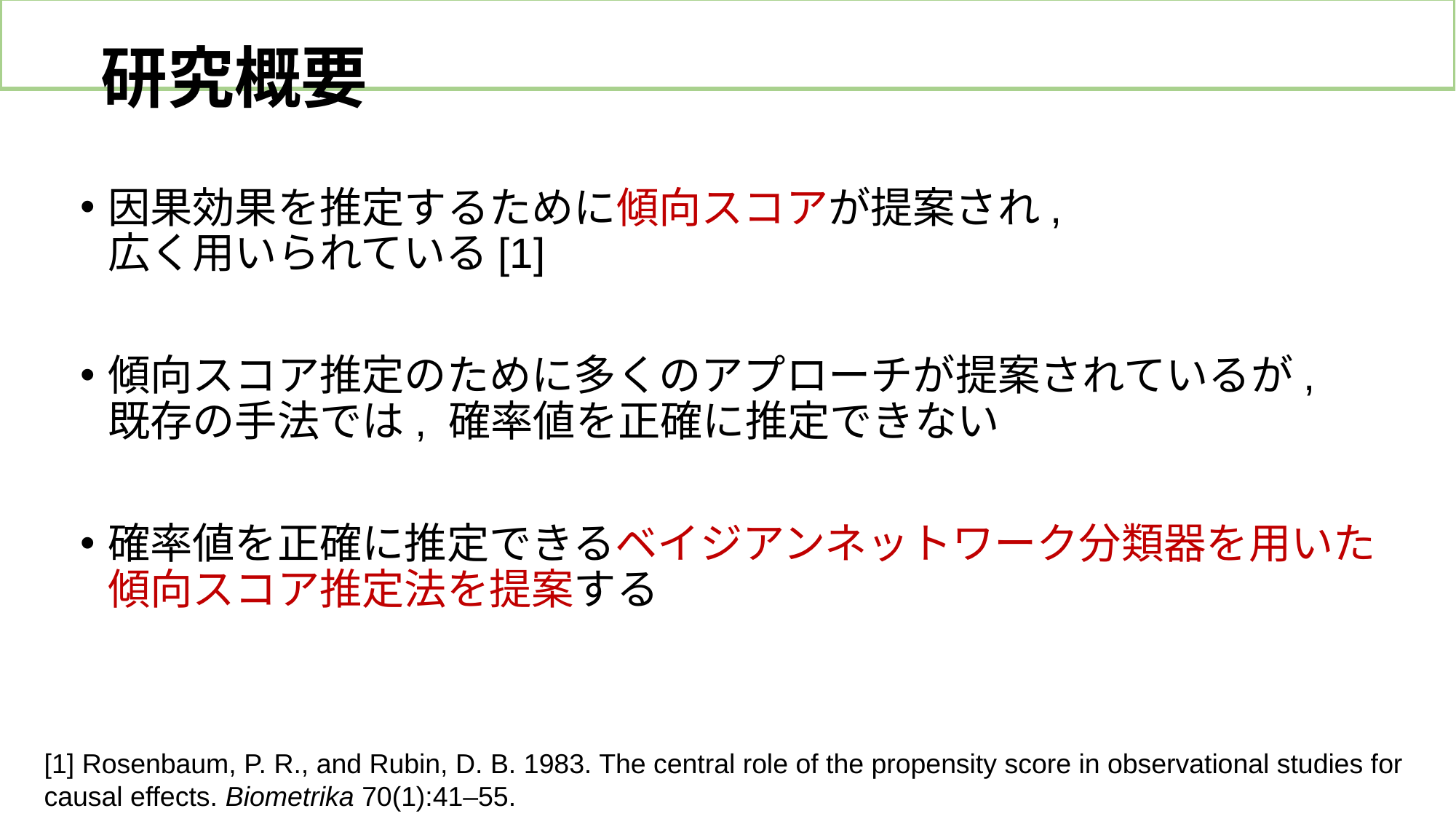

# 研究概要
因果効果を推定するために傾向スコアが提案され,
広く用いられている[1]

傾向スコア推定のために多くのアプローチが提案されているが,
既存の手法では, 確率値を正確に推定できない

確率値を正確に推定できるベイジアンネットワーク分類器を用いた
傾向スコア推定法を提案する
[1] Rosenbaum, P. R., and Rubin, D. B. 1983. The central role of the propensity score in observational studies for
causal effects. Biometrika 70(1):41–55.